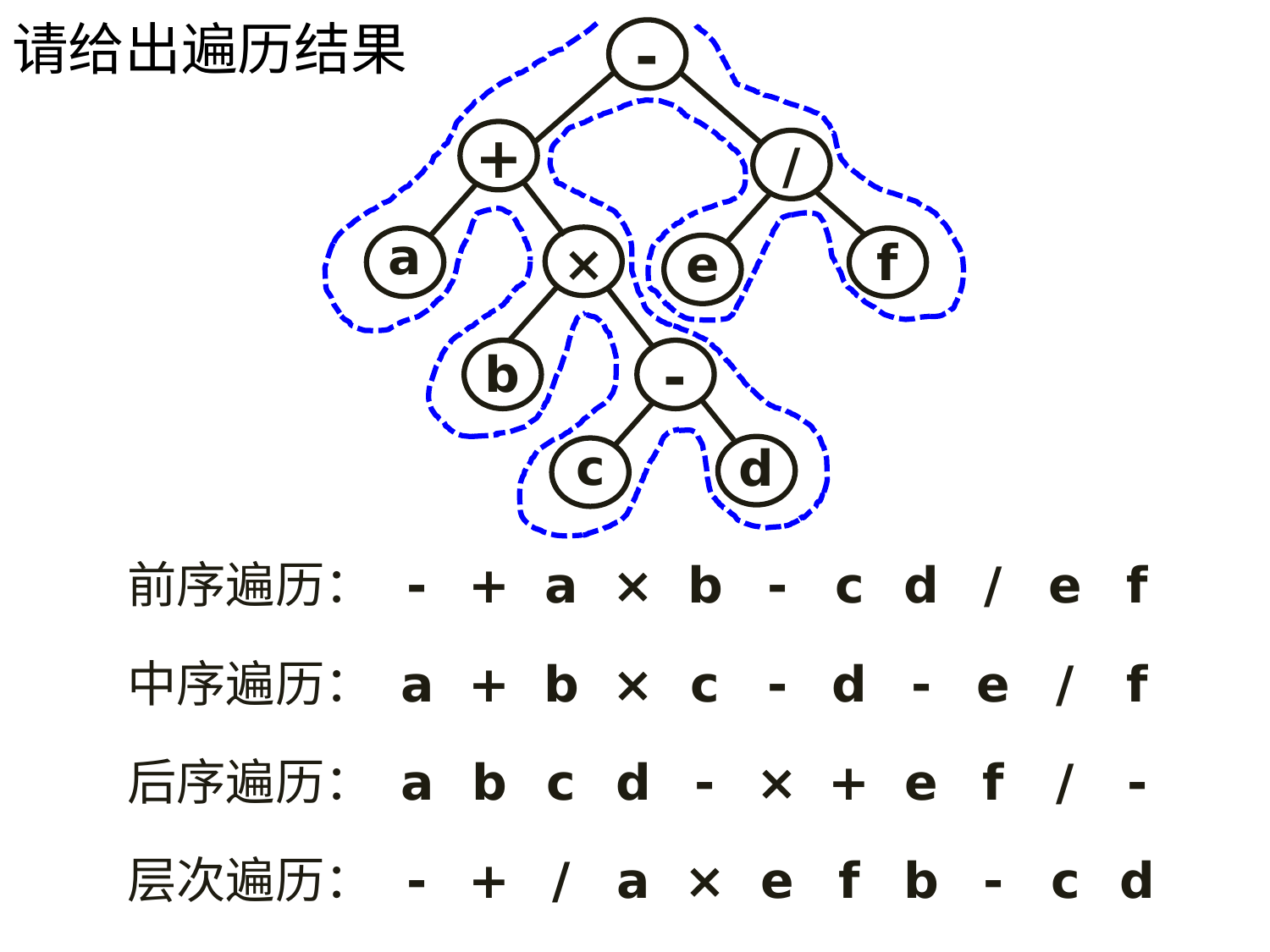

请给出遍历结果
-

+
/

×
a
f
e

b
-

d
c

前序遍历：
-
+
a
×
b
-
c
d
/
e
f
中序遍历：
a
+
b
×
c
-
d
-
e
/
f
后序遍历：
a
b
c
d
-
×
+
e
f
/
-
层次遍历：
-
+
/
a
×
e
f
b
-
c
d